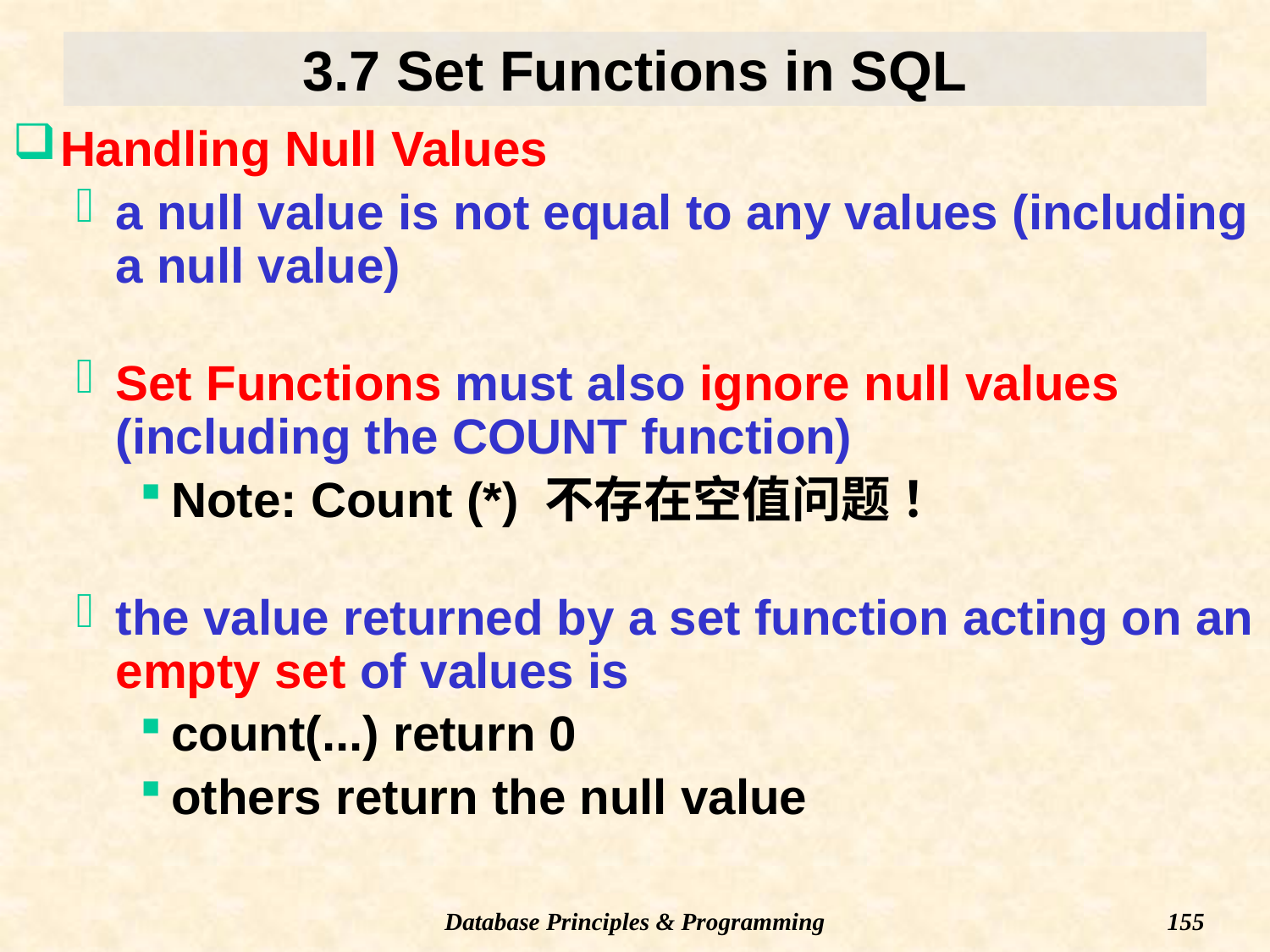

# 3.7 Set Functions in SQL
Handling Null Values
a null value is not equal to any values (including a null value)

Set Functions must also ignore null values (including the COUNT function)
Note: Count (*) 不存在空值问题 ！

the value returned by a set function acting on an empty set of values is
count(...) return 0
others return the null value

Database Principles & Programming
155